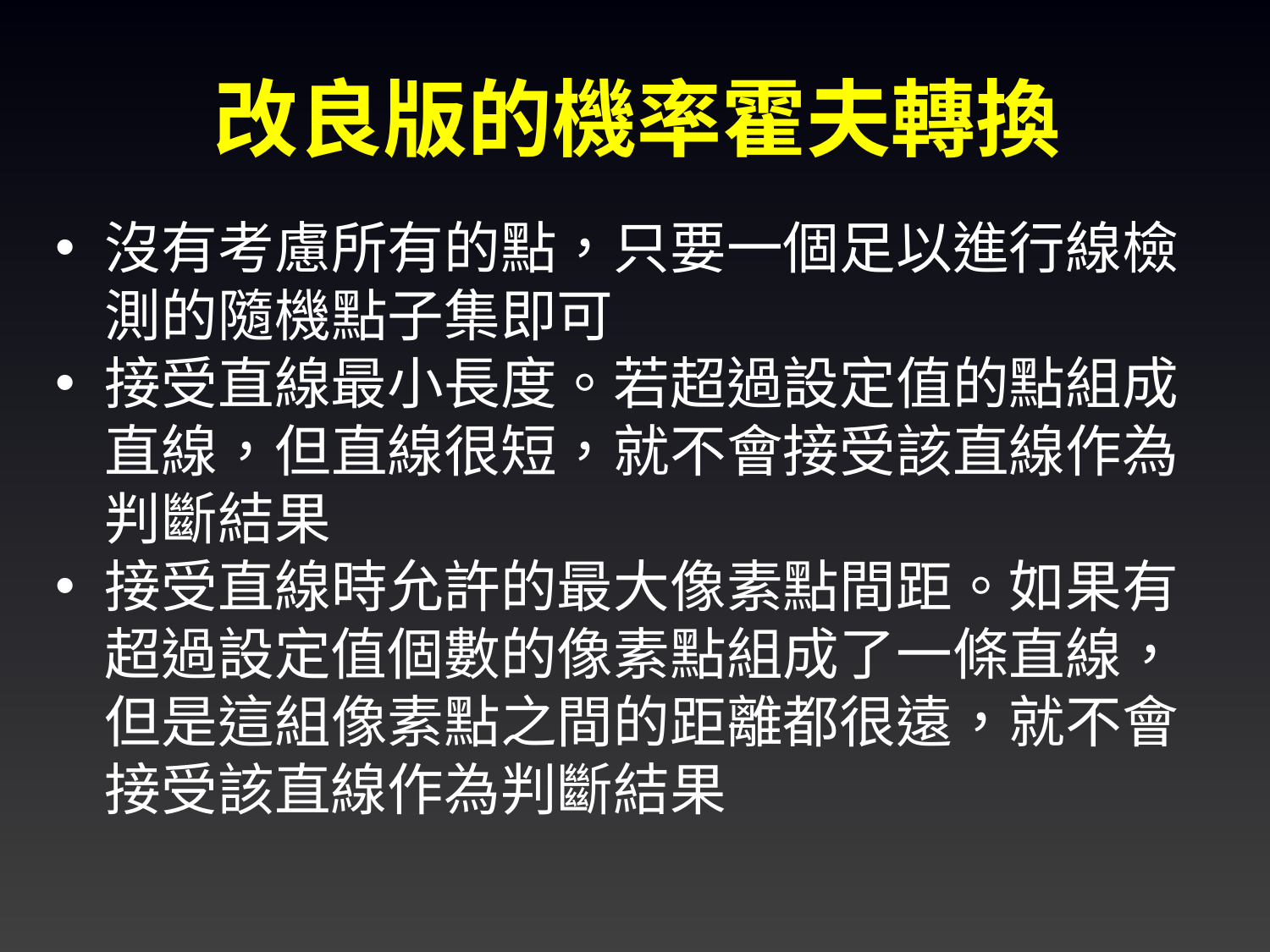

改良版的機率霍夫轉換
沒有考慮所有的點，只要一個足以進行線檢測的隨機點子集即可
接受直線最小長度。若超過設定值的點組成直線，但直線很短，就不會接受該直線作為判斷結果
接受直線時允許的最大像素點間距。如果有超過設定值個數的像素點組成了一條直線，但是這組像素點之間的距離都很遠，就不會接受該直線作為判斷結果